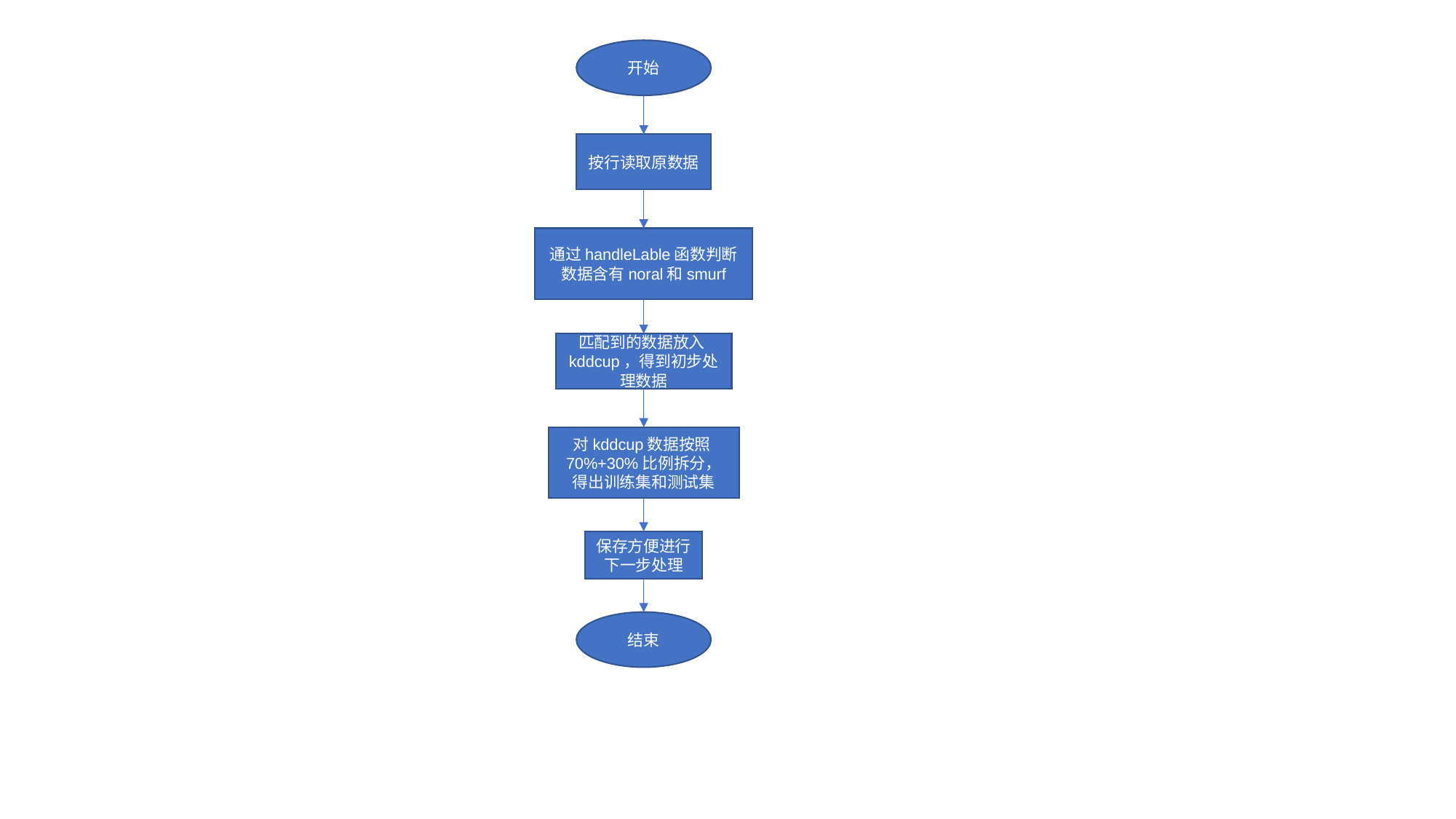

开始
按行读取原数据
通过handleLable函数判断数据含有noral和smurf
匹配到的数据放入kddcup，得到初步处理数据
对kddcup数据按照70%+30%比例拆分，得出训练集和测试集
保存方便进行下一步处理
结束